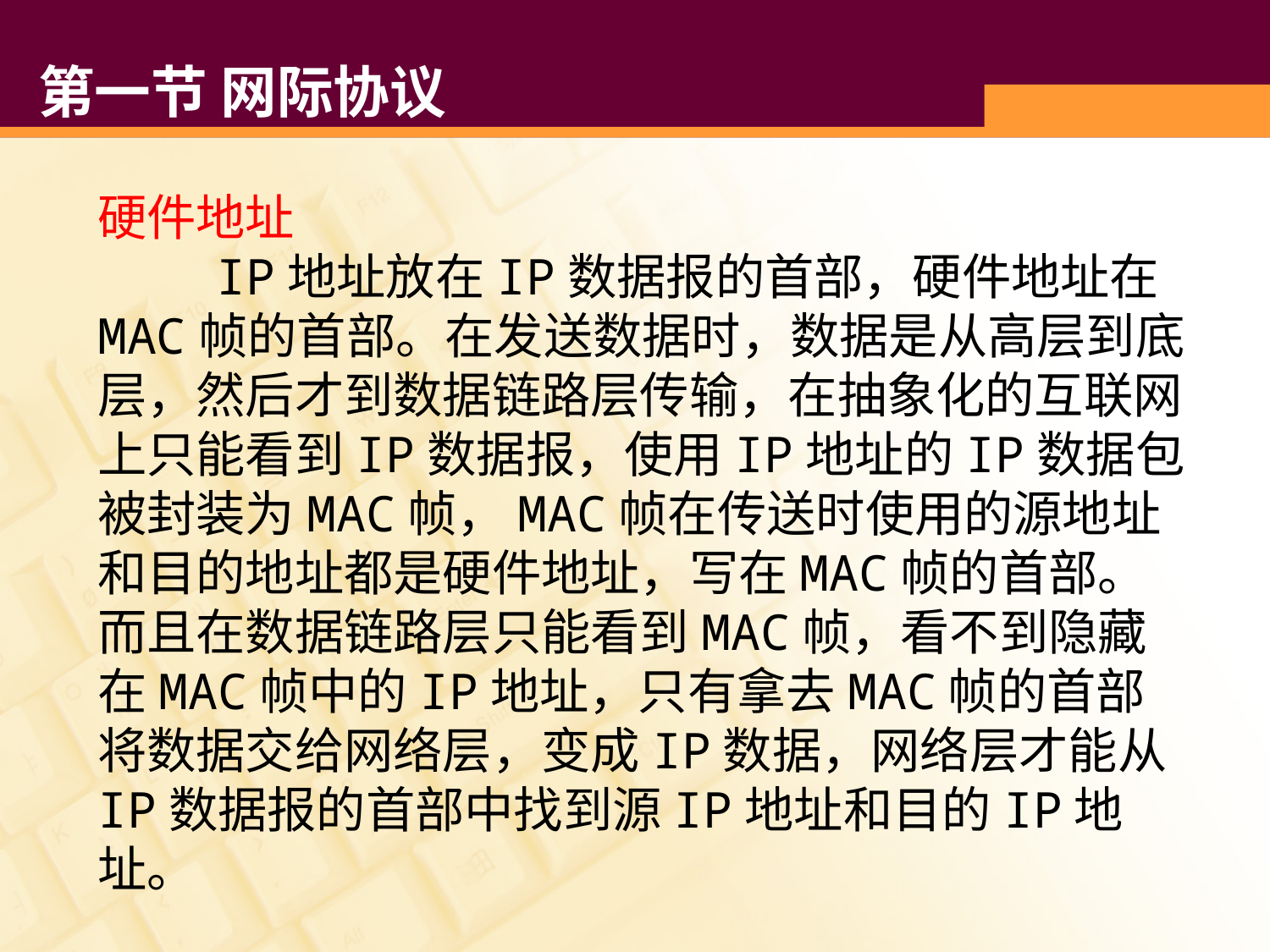

# 第一节 网际协议
硬件地址
    IP地址放在IP数据报的首部，硬件地址在MAC帧的首部。在发送数据时，数据是从高层到底层，然后才到数据链路层传输，在抽象化的互联网上只能看到IP数据报，使用IP地址的IP数据包被封装为MAC帧，MAC帧在传送时使用的源地址和目的地址都是硬件地址，写在MAC帧的首部。而且在数据链路层只能看到MAC帧，看不到隐藏在MAC帧中的IP地址，只有拿去MAC帧的首部将数据交给网络层，变成IP数据，网络层才能从IP数据报的首部中找到源IP地址和目的IP地址。